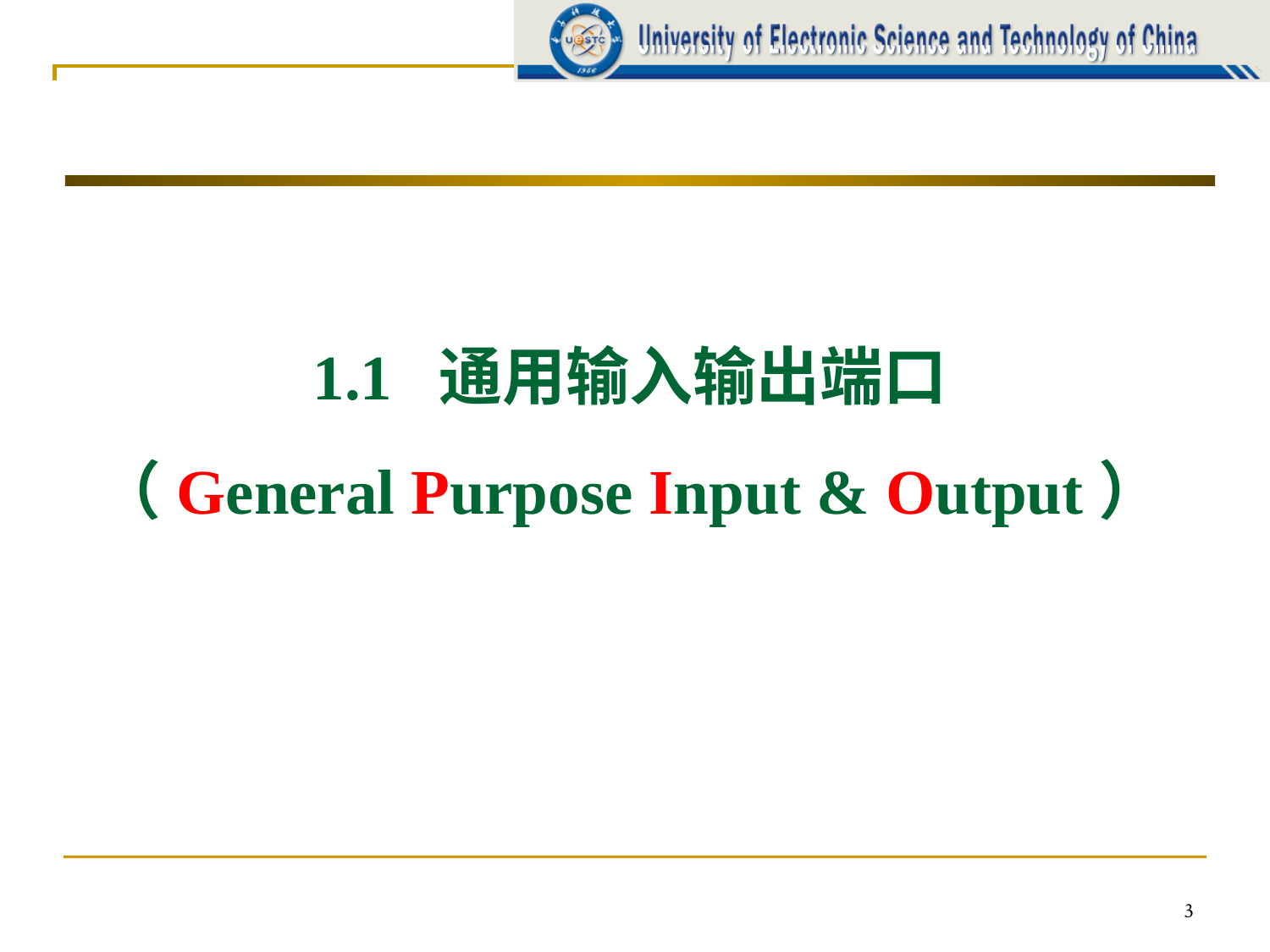

# 1.1  通用输入输出端口 （General Purpose Input & Output）
3